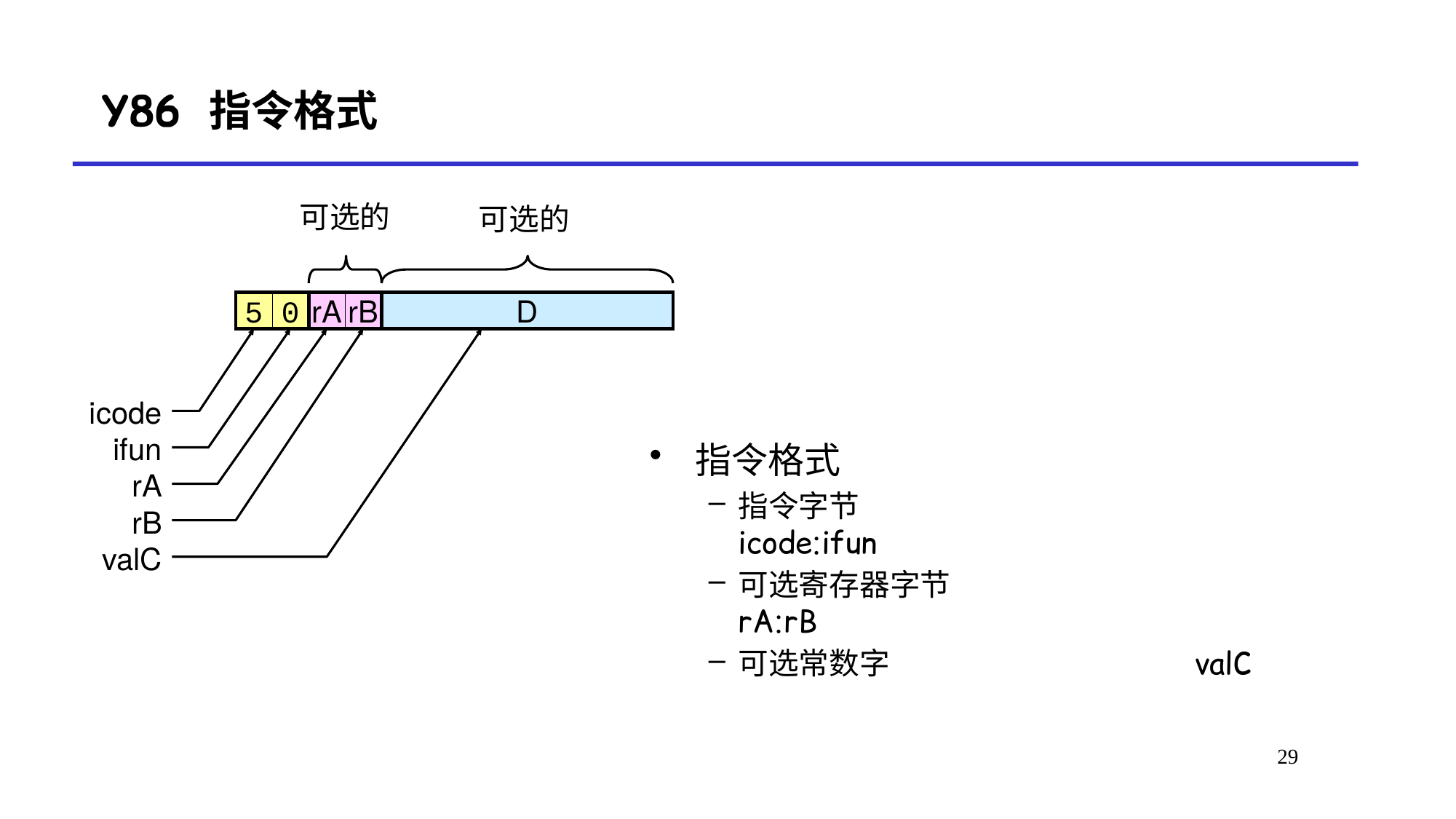

Y86 指令格式

可选的
可选的

5

0
rA

rB
D

icode
ifun
rA
rB
valC
指令格式
指令字节	icode:ifun
可选寄存器字节	rA:rB
可选常数字	valC
29